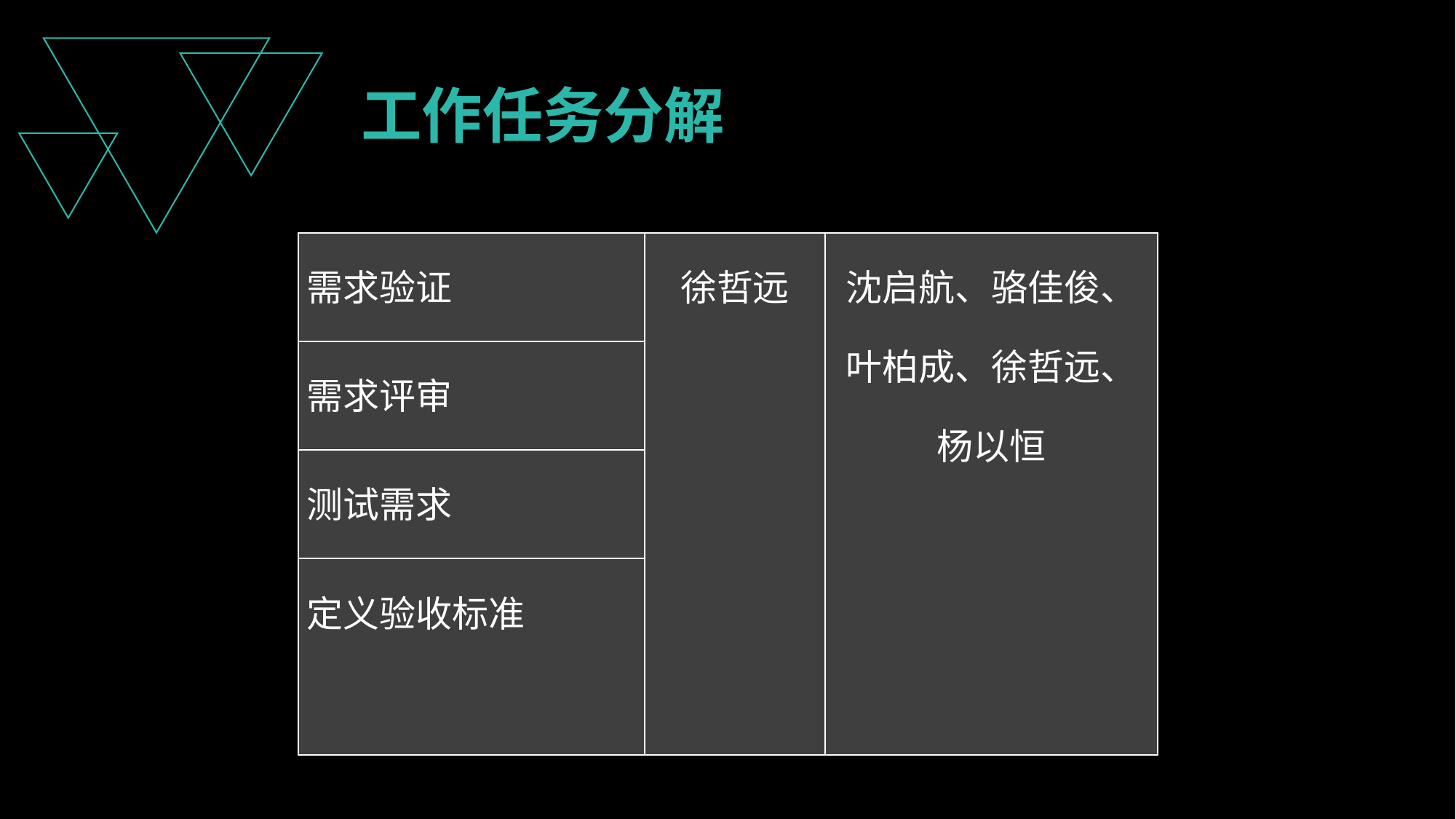

工作任务分解

| 需求验证 | 徐哲远 | 沈启航、骆佳俊、叶柏成、徐哲远、杨以恒 |
| --- | --- | --- |
| 需求评审 |  |  |
| 测试需求 |  |  |
| 定义验收标准 |  |  |